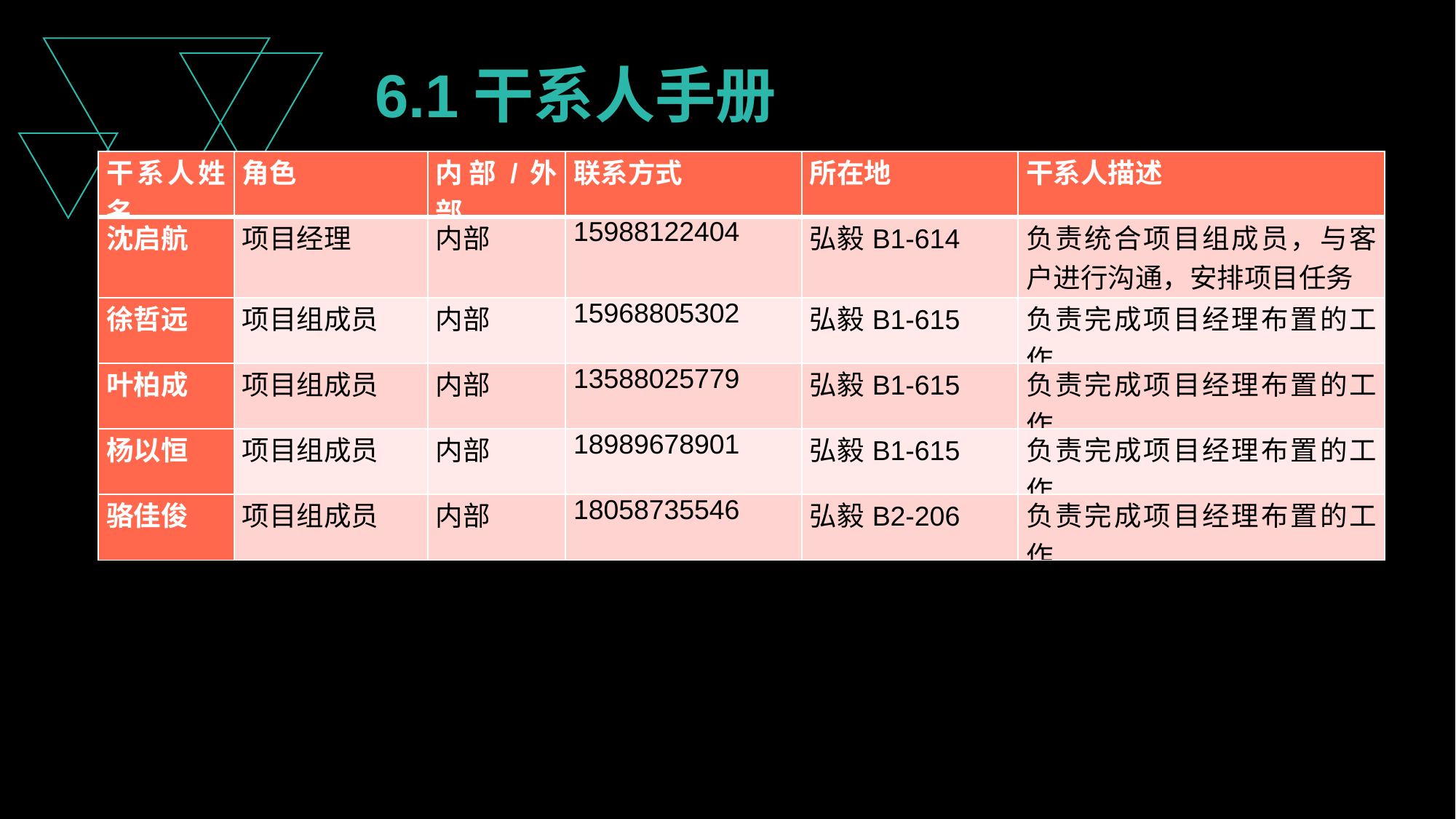

6.1干系人手册

| 干系人姓名 | 角色 | 内部/外部 | 联系方式 | 所在地 | 干系人描述 |
| --- | --- | --- | --- | --- | --- |
| 沈启航 | 项目经理 | 内部 | 15988122404 | 弘毅B1-614 | 负责统合项目组成员，与客户进行沟通，安排项目任务 |
| 徐哲远 | 项目组成员 | 内部 | 15968805302 | 弘毅B1-615 | 负责完成项目经理布置的工作 |
| 叶柏成 | 项目组成员 | 内部 | 13588025779 | 弘毅B1-615 | 负责完成项目经理布置的工作 |
| 杨以恒 | 项目组成员 | 内部 | 18989678901 | 弘毅B1-615 | 负责完成项目经理布置的工作 |
| 骆佳俊 | 项目组成员 | 内部 | 18058735546 | 弘毅B2-206 | 负责完成项目经理布置的工作 |